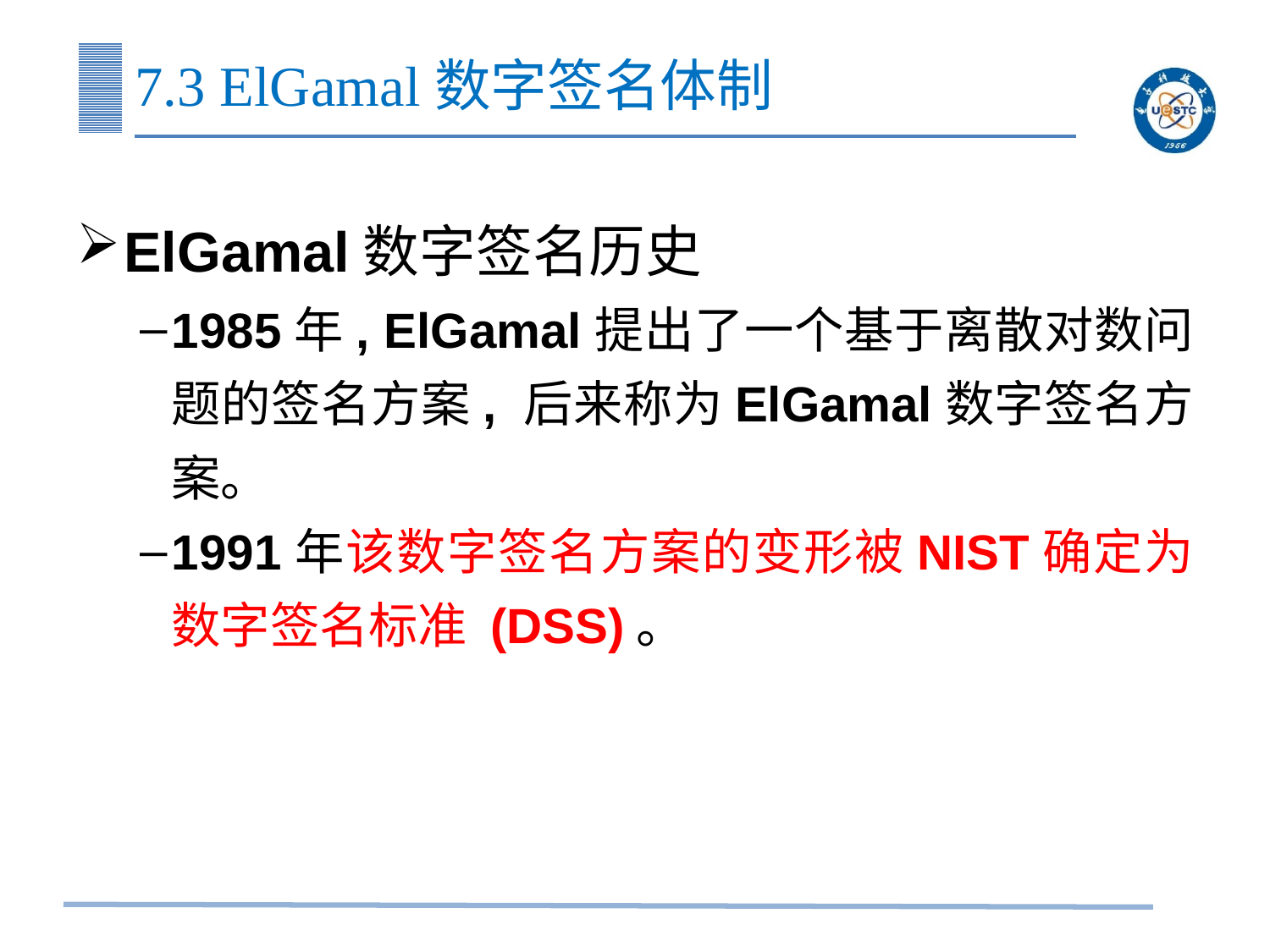

# 7.3 ElGamal数字签名体制
ElGamal数字签名历史
1985年, ElGamal提出了一个基于离散对数问题的签名方案, 后来称为ElGamal数字签名方案。
1991年该数字签名方案的变形被NIST确定为数字签名标准 (DSS)。